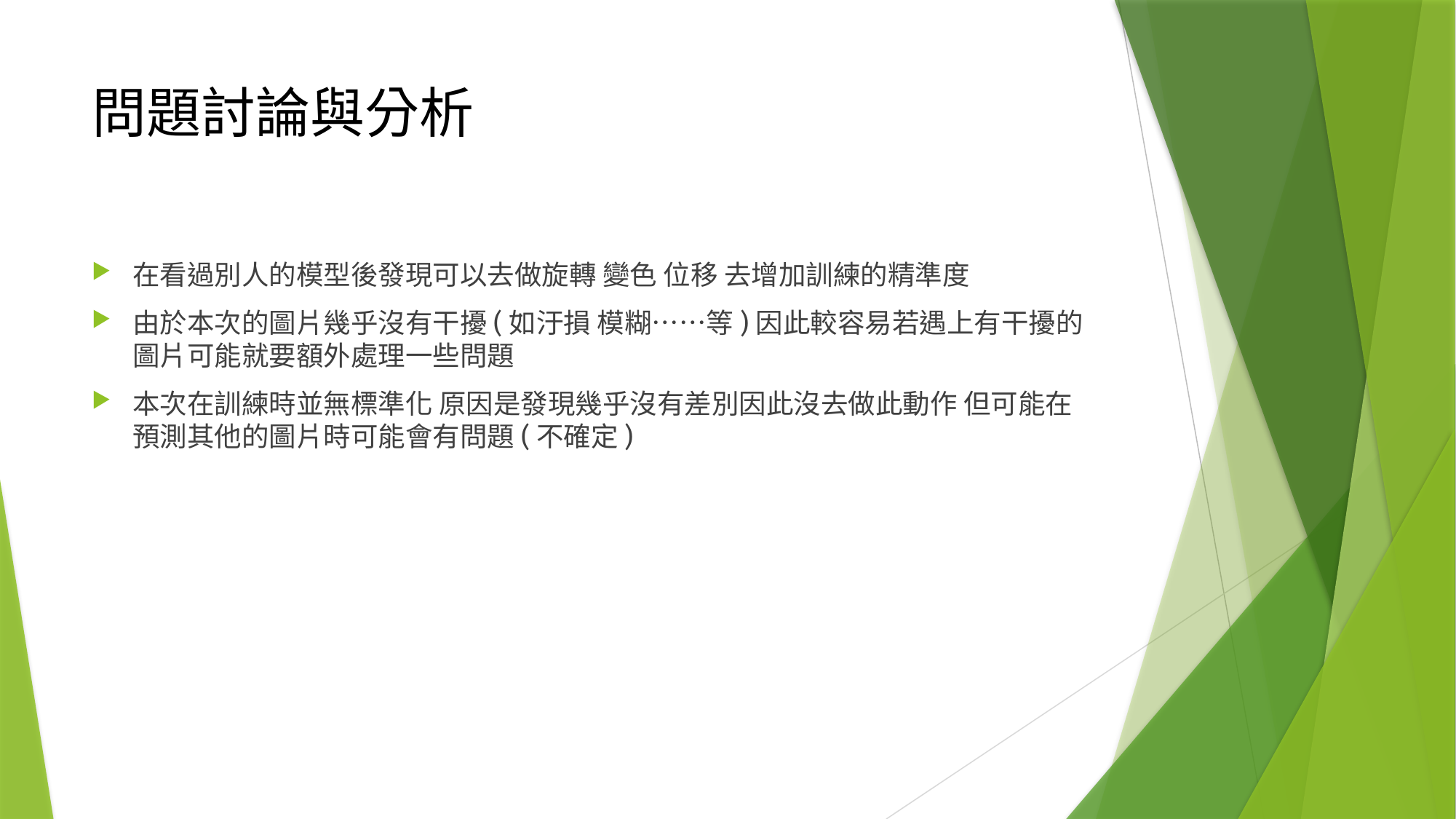

# 問題討論與分析
在看過別人的模型後發現可以去做旋轉 變色 位移 去增加訓練的精準度
由於本次的圖片幾乎沒有干擾(如汙損 模糊……等)因此較容易若遇上有干擾的圖片可能就要額外處理一些問題
本次在訓練時並無標準化 原因是發現幾乎沒有差別因此沒去做此動作 但可能在預測其他的圖片時可能會有問題(不確定)